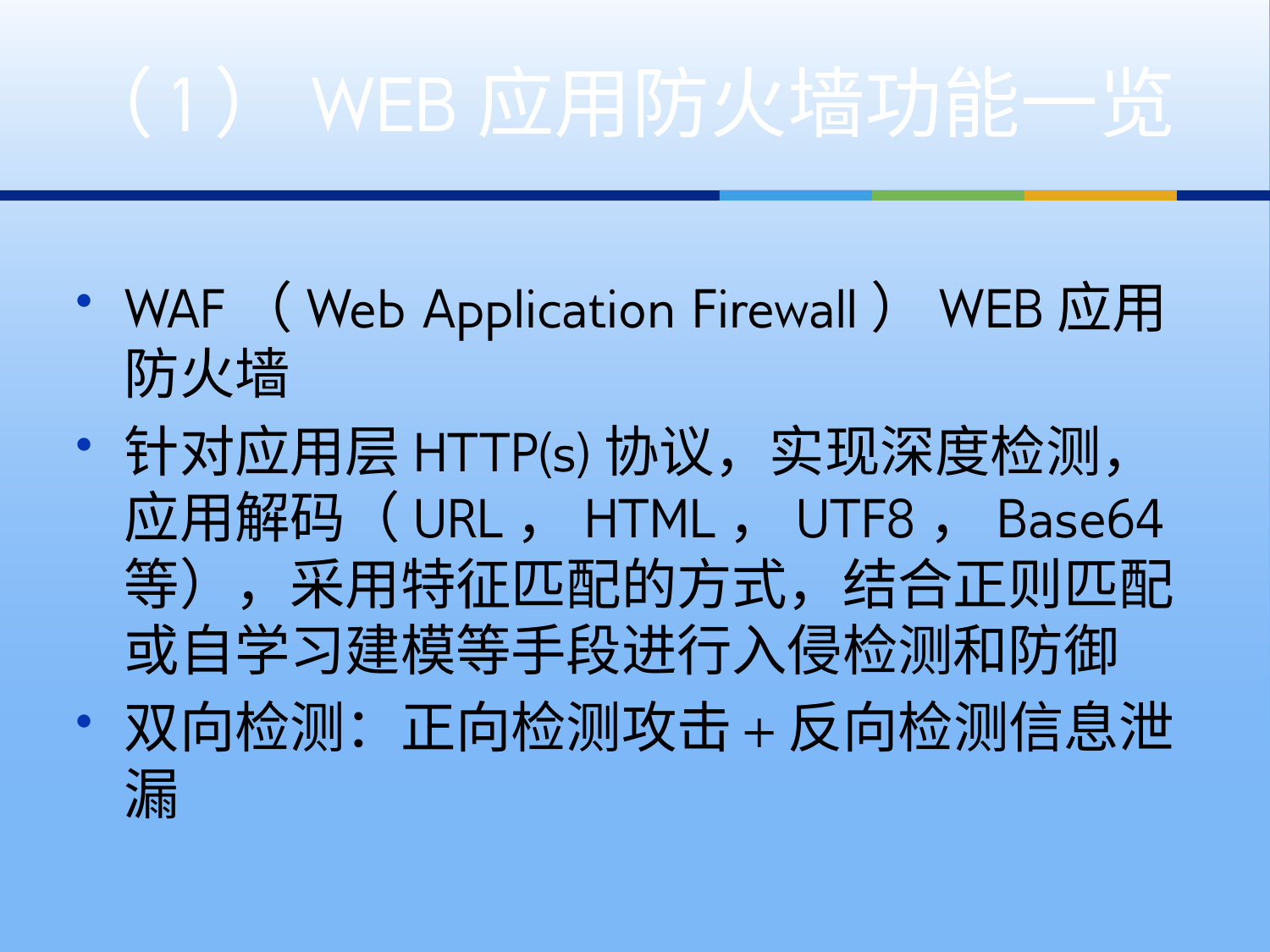

# （1）WEB应用防火墙功能一览
WAF（Web Application Firewall）WEB应用防火墙
针对应用层HTTP(s)协议，实现深度检测，应用解码（URL，HTML，UTF8，Base64等），采用特征匹配的方式，结合正则匹配或自学习建模等手段进行入侵检测和防御
双向检测：正向检测攻击+反向检测信息泄漏